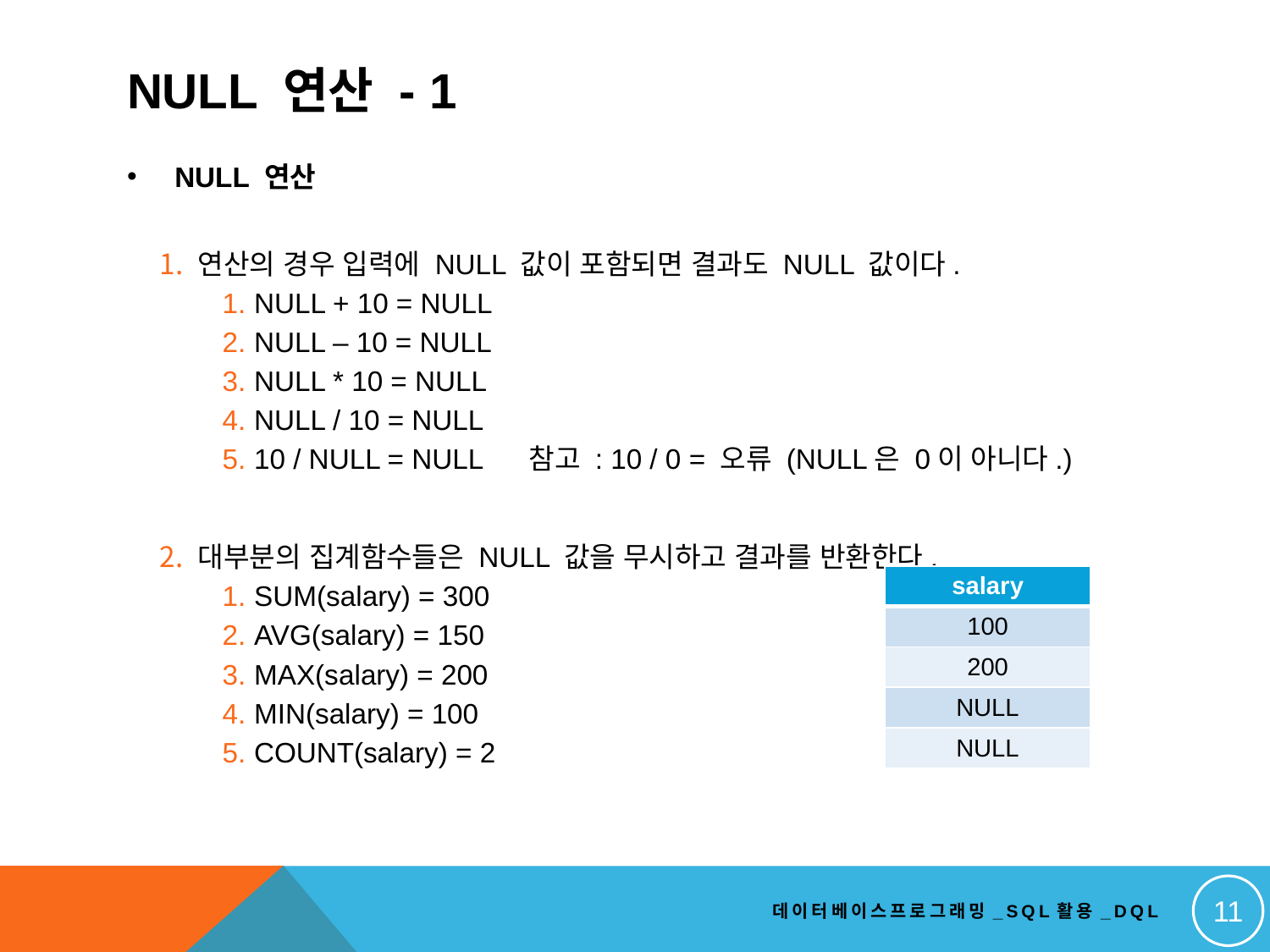

# NULL 연산 - 1
NULL 연산

 연산의 경우 입력에 NULL 값이 포함되면 결과도 NULL 값이다.
 NULL + 10 = NULL
 NULL – 10 = NULL
 NULL * 10 = NULL
 NULL / 10 = NULL
 10 / NULL = NULL     참고 : 10 / 0 = 오류 (NULL은 0이 아니다.)

 대부분의 집계함수들은 NULL 값을 무시하고 결과를 반환한다.
 SUM(salary) = 300
 AVG(salary) = 150
 MAX(salary) = 200
 MIN(salary) = 100
 COUNT(salary) = 2

| salary |
| --- |
| 100 |
| 200 |
| NULL |
| NULL |
11
데이터베이스프로그래밍_SQL활용_DQL